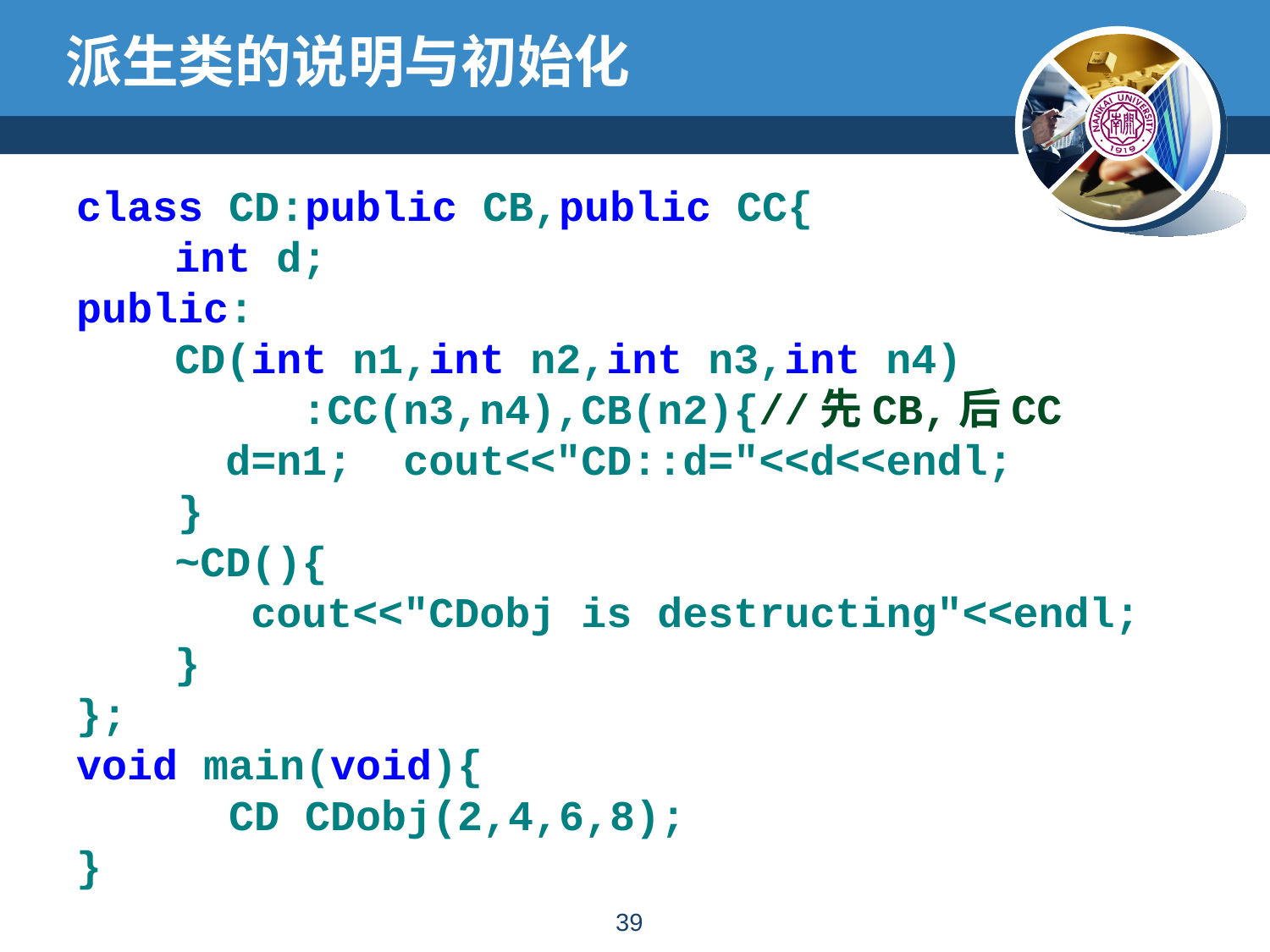

# 派生类的说明与初始化
class CD:public CB,public CC{
	  int d;
public:
	  CD(int n1,int n2,int n3,int n4)
		  :CC(n3,n4),CB(n2){//先CB,后CC
	    d=n1;	 cout<<"CD::d="<<d<<endl;
    }
	  ~CD(){
		cout<<"CDobj is destructing"<<endl;
	  }
};
void main(void){
      CD CDobj(2,4,6,8);
}
39